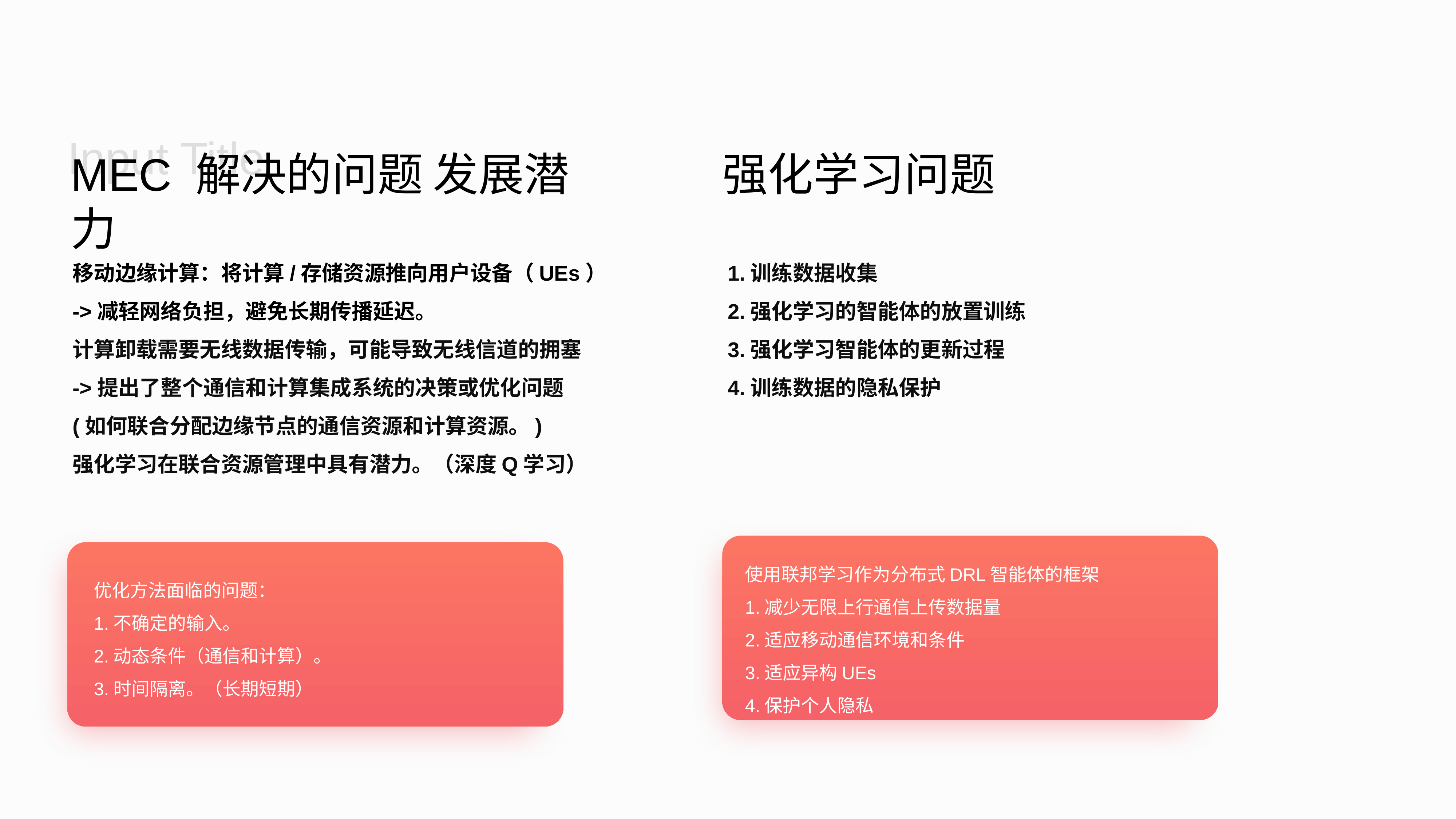

Input Title
MEC 解决的问题 发展潜力
强化学习问题
移动边缘计算：将计算/存储资源推向用户设备（UEs）
->减轻网络负担，避免长期传播延迟。
计算卸载需要无线数据传输，可能导致无线信道的拥塞
->提出了整个通信和计算集成系统的决策或优化问题
(如何联合分配边缘节点的通信资源和计算资源。)
强化学习在联合资源管理中具有潜力。（深度Q学习）
1.训练数据收集
2.强化学习的智能体的放置训练
3.强化学习智能体的更新过程
4.训练数据的隐私保护

使用联邦学习作为分布式DRL智能体的框架
1.减少无限上行通信上传数据量
2.适应移动通信环境和条件
3.适应异构UEs
4.保护个人隐私
优化方法面临的问题：
1.不确定的输入。
2.动态条件（通信和计算）。
3.时间隔离。（长期短期）